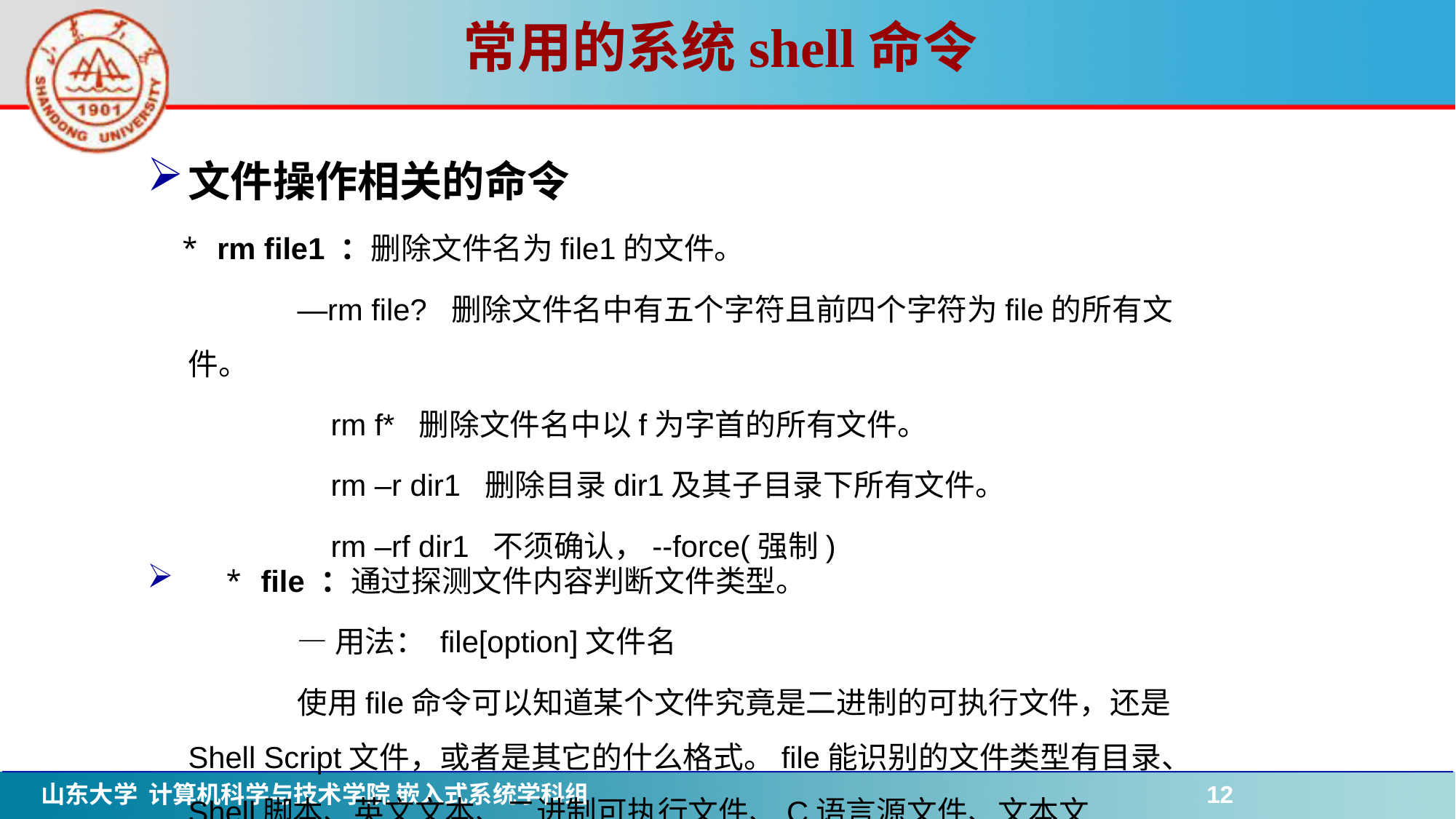

# 常用的系统shell命令
文件操作相关的命令
    * rm file1 ：删除文件名为file1的文件。
 		—rm file?  删除文件名中有五个字符且前四个字符为file的所有文件。
		    rm f*  删除文件名中以f为字首的所有文件。
		    rm –r dir1  删除目录dir1及其子目录下所有文件。
		    rm –rf dir1  不须确认，--force(强制)
  * file ：通过探测文件内容判断文件类型。
 		—用法： file[option]文件名
		使用file命令可以知道某个文件究竟是二进制的可执行文件，还是Shell Script文件，或者是其它的什么格式。file能识别的文件类型有目录、Shell脚本、英文文本、二进制可执行文件、C语言源文件、文本文件、DOS的可执行文件。